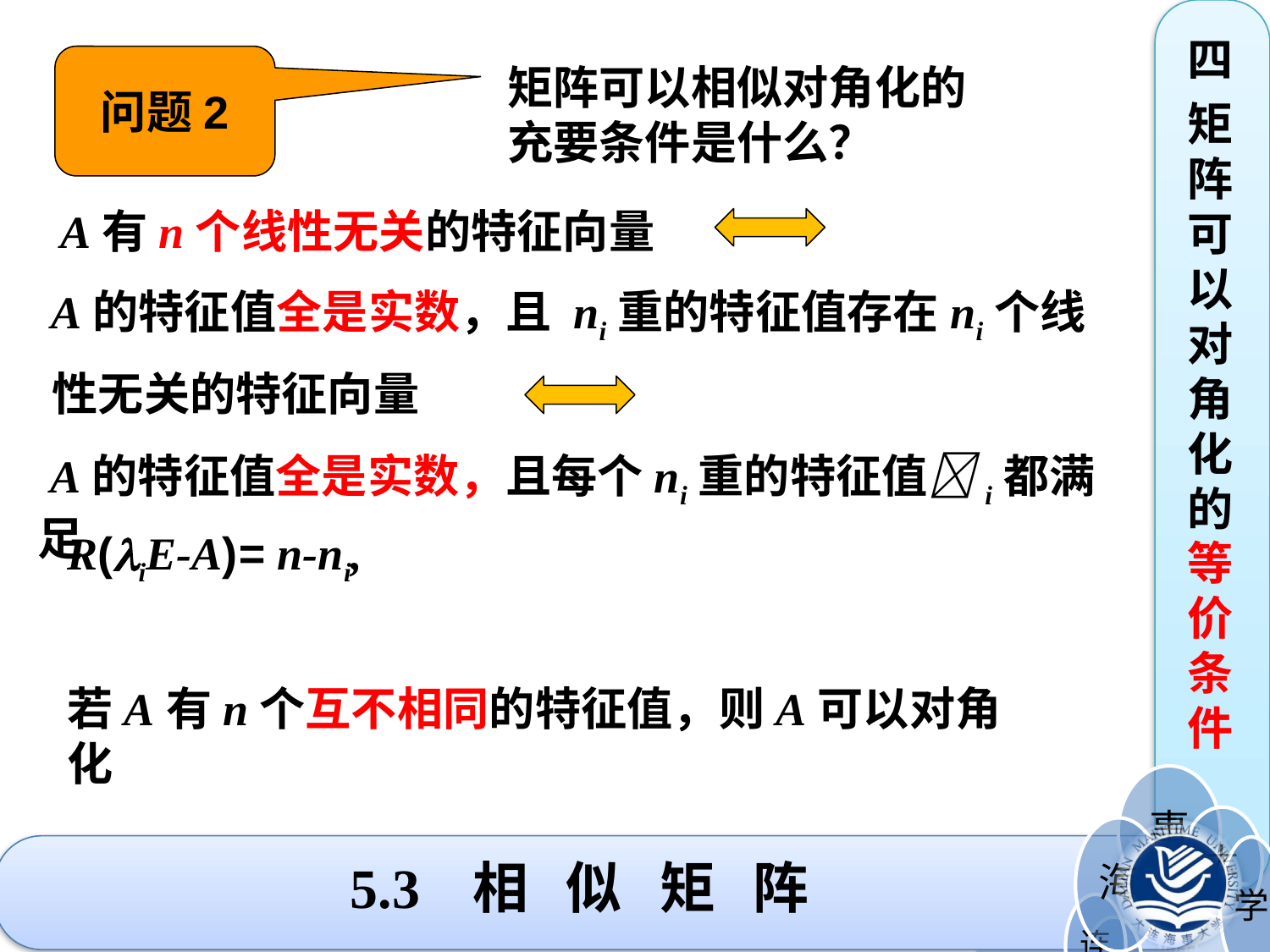

四
矩阵可以对角化的等价条件

问题2
矩阵可以相似对角化的充要条件是什么？

 A有n个线性无关的特征向量

 A的特征值全是实数，且 ni重的特征值存在ni个线
性无关的特征向量

 A的特征值全是实数，且每个ni重的特征值λi都满足
R(λiE-A)= n-ni,
若A有n个互不相同的特征值，则A可以对角化
5.3   相   似   矩   阵